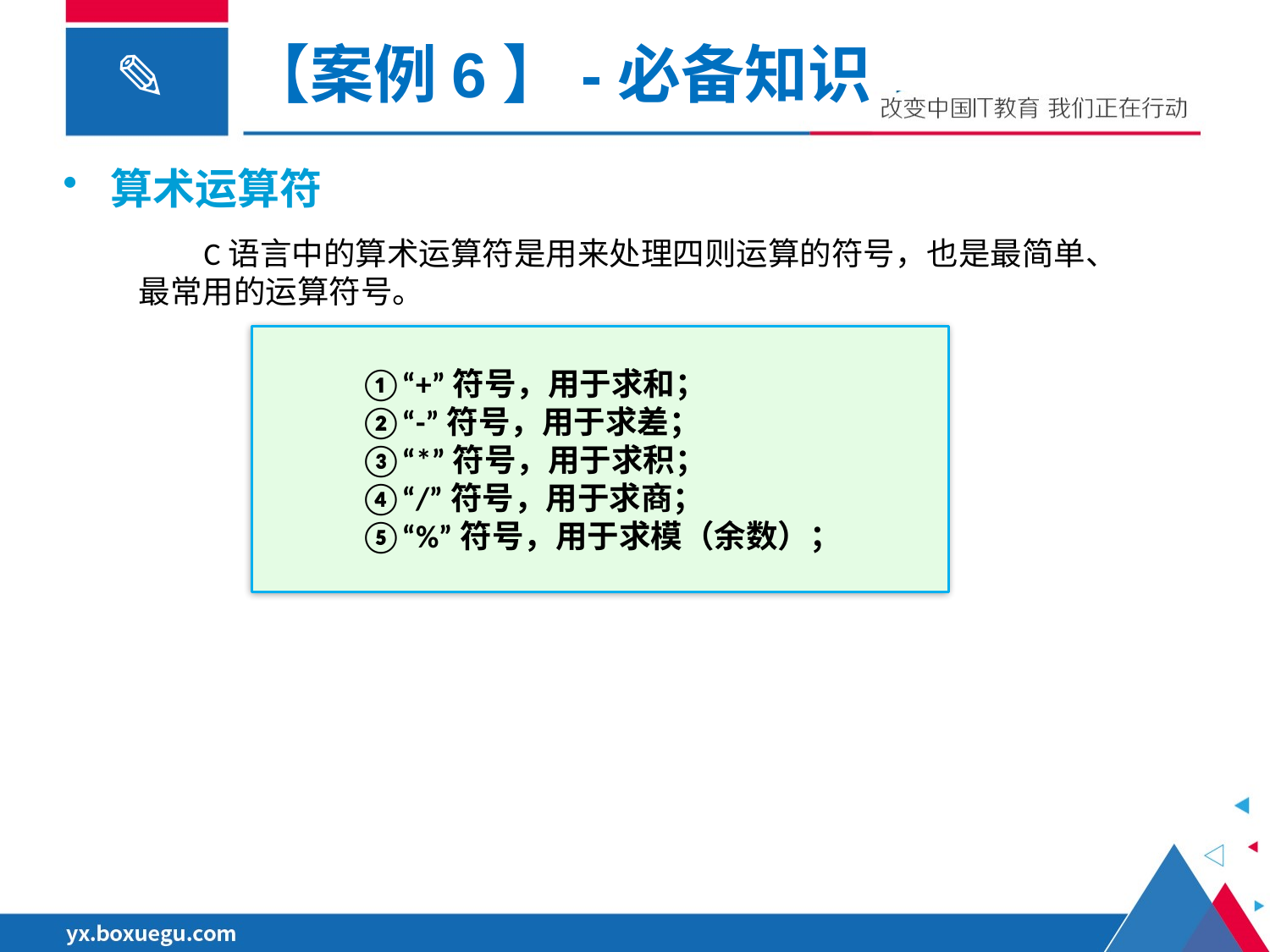

【案例6】-必备知识
算术运算符
C语言中的算术运算符是用来处理四则运算的符号，也是最简单、最常用的运算符号。
①“+”符号，用于求和；
②“-”符号，用于求差；
③“*”符号，用于求积；
④“/”符号，用于求商；
⑤“%”符号，用于求模（余数）；